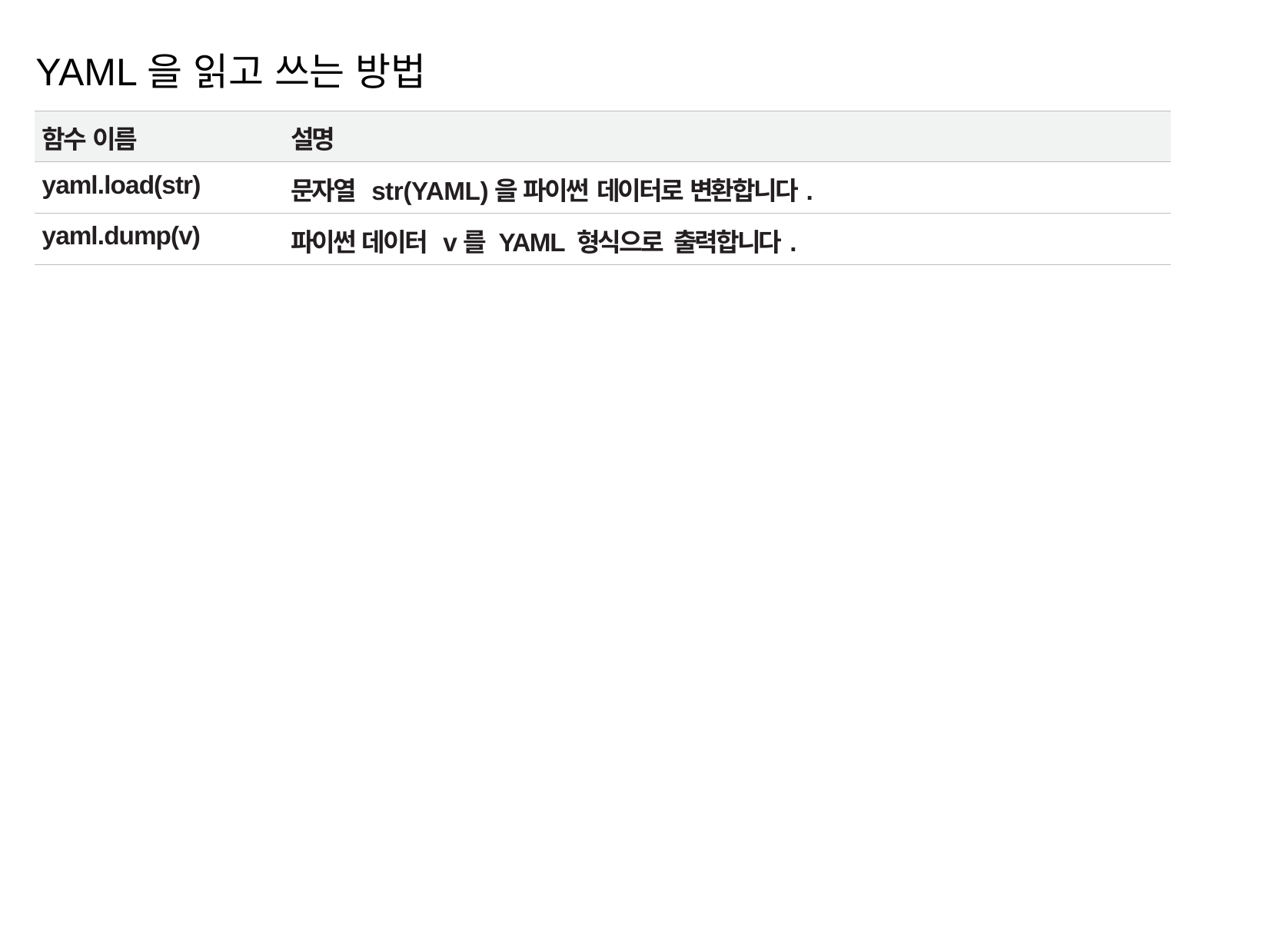

YAML을 읽고 쓰는 방법
| 함수 이름 | 설명 |
| --- | --- |
| yaml.load(str) | 문자열 str(YAML)을 파이썬 데이터로 변환합니다. |
| yaml.dump(v) | 파이썬 데이터 v를 YAML 형식으로 출력합니다. |